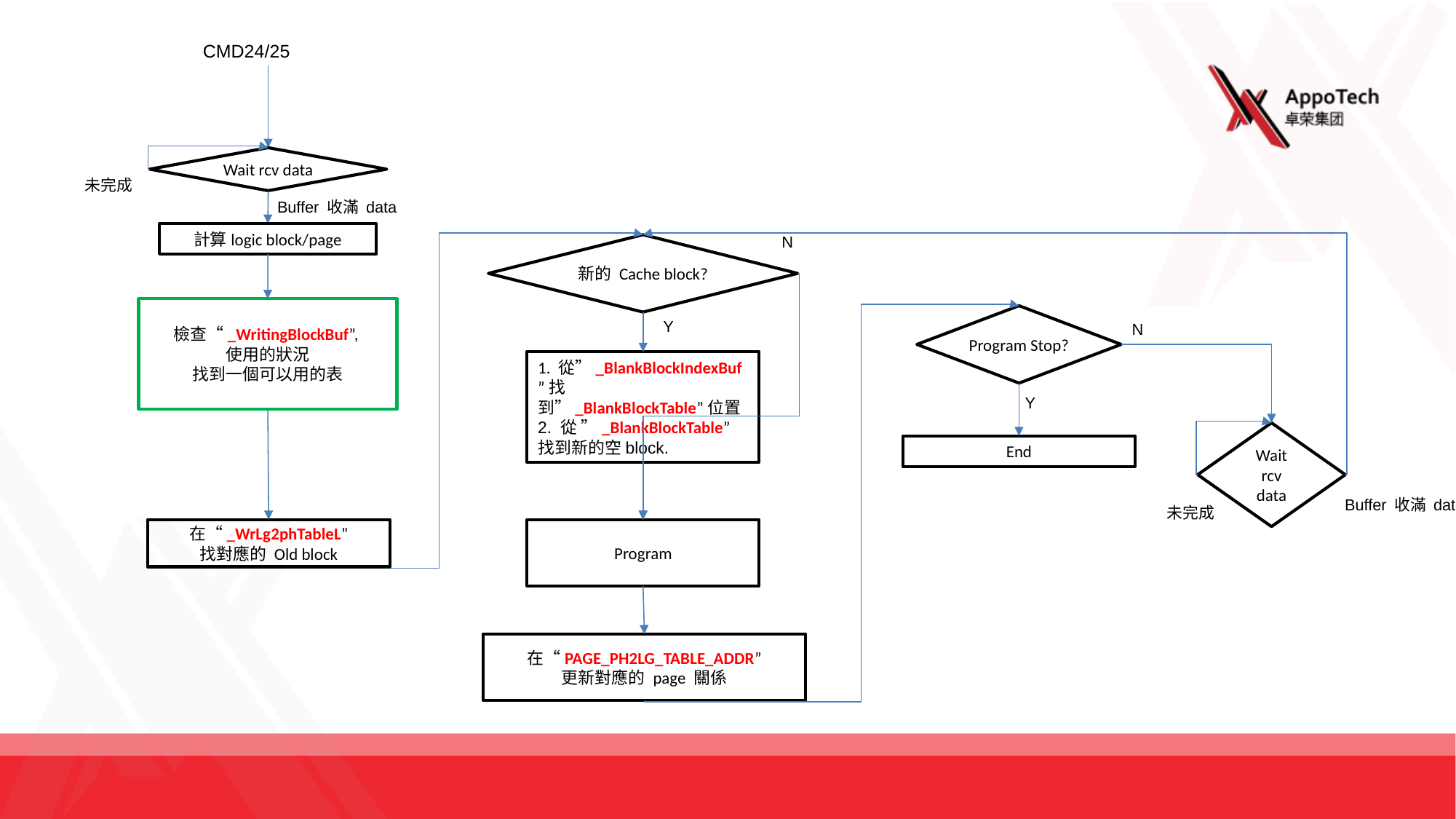

CMD24/25
Wait rcv data
未完成
Buffer 收滿 data
計算logic block/page
N
新的 Cache block?
檢查“_WritingBlockBuf”,
使用的狀況
找到一個可以用的表
Program Stop?
Y
N
1. 從”_BlankBlockIndexBuf ”找到”_BlankBlockTable”位置
2. 從 ”_BlankBlockTable” 找到新的空block.
Y
Wait rcv data
End
Buffer 收滿 data
未完成
在“_WrLg2phTableL”
找對應的 Old block
Program
在“PAGE_PH2LG_TABLE_ADDR”
更新對應的 page 關係